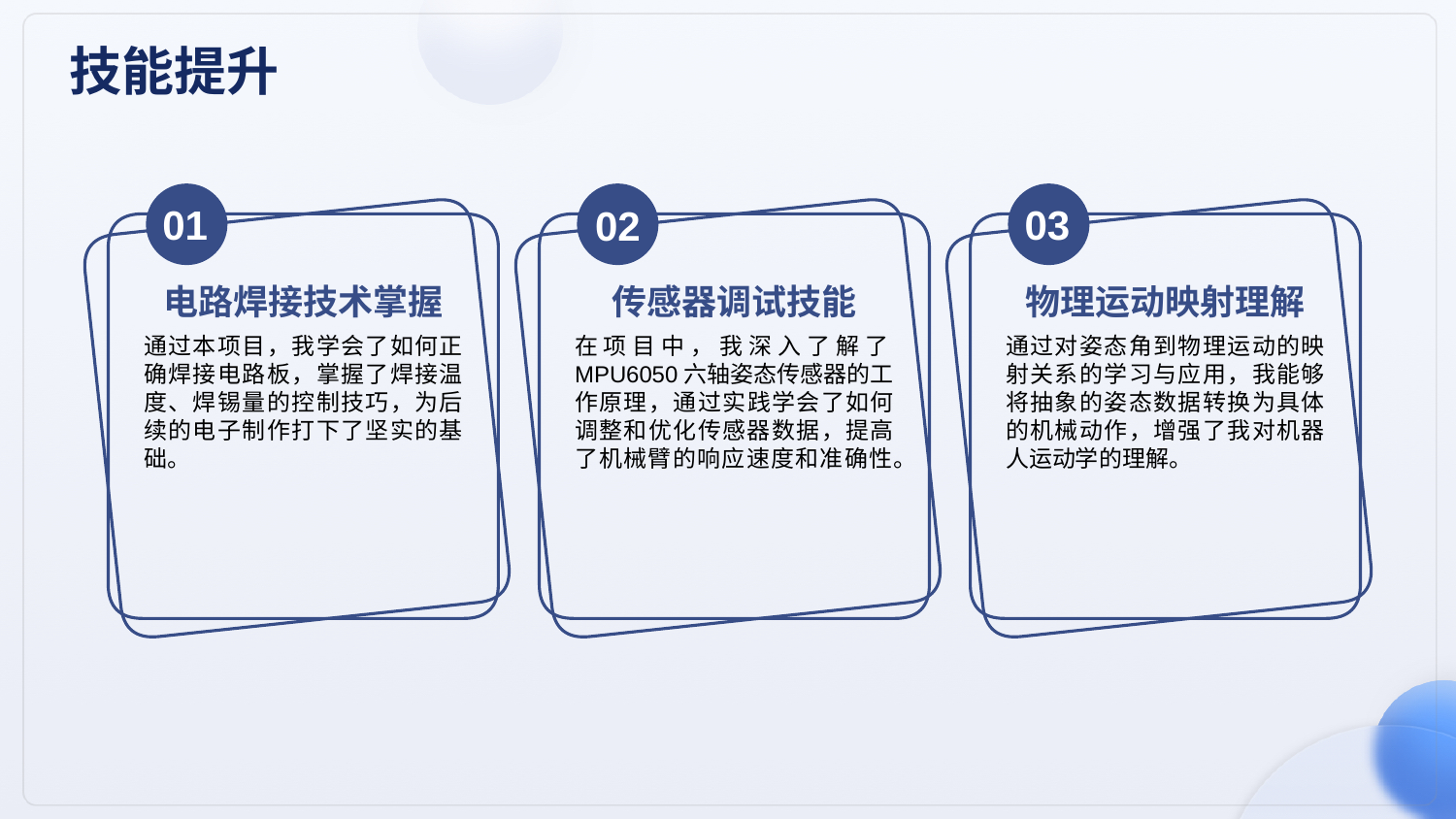

技能提升
01
03
02

电路焊接技术掌握
传感器调试技能
物理运动映射理解
通过本项目，我学会了如何正确焊接电路板，掌握了焊接温度、焊锡量的控制技巧，为后续的电子制作打下了坚实的基础。
在项目中，我深入了解了MPU6050六轴姿态传感器的工作原理，通过实践学会了如何调整和优化传感器数据，提高了机械臂的响应速度和准确性。
通过对姿态角到物理运动的映射关系的学习与应用，我能够将抽象的姿态数据转换为具体的机械动作，增强了我对机器人运动学的理解。